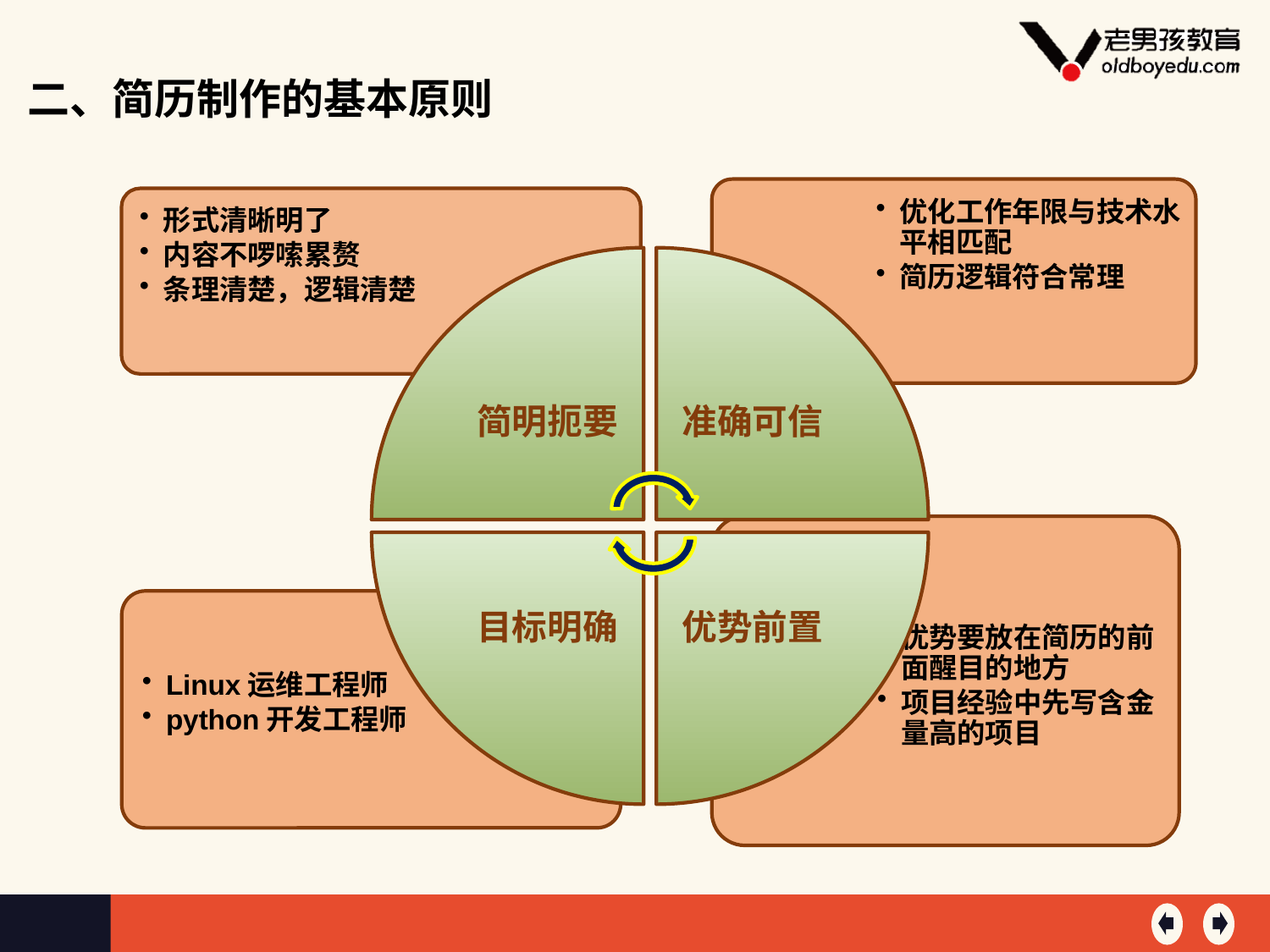

二、简历制作的基本原则
优势要放在简历的前面醒目的地方
项目经验中先写含金量高的项目
Linux运维工程师
python开发工程师
优化工作年限与技术水平相匹配
简历逻辑符合常理
形式清晰明了
内容不啰嗦累赘
条理清楚，逻辑清楚
简明扼要
准确可信
优势前置
目标明确